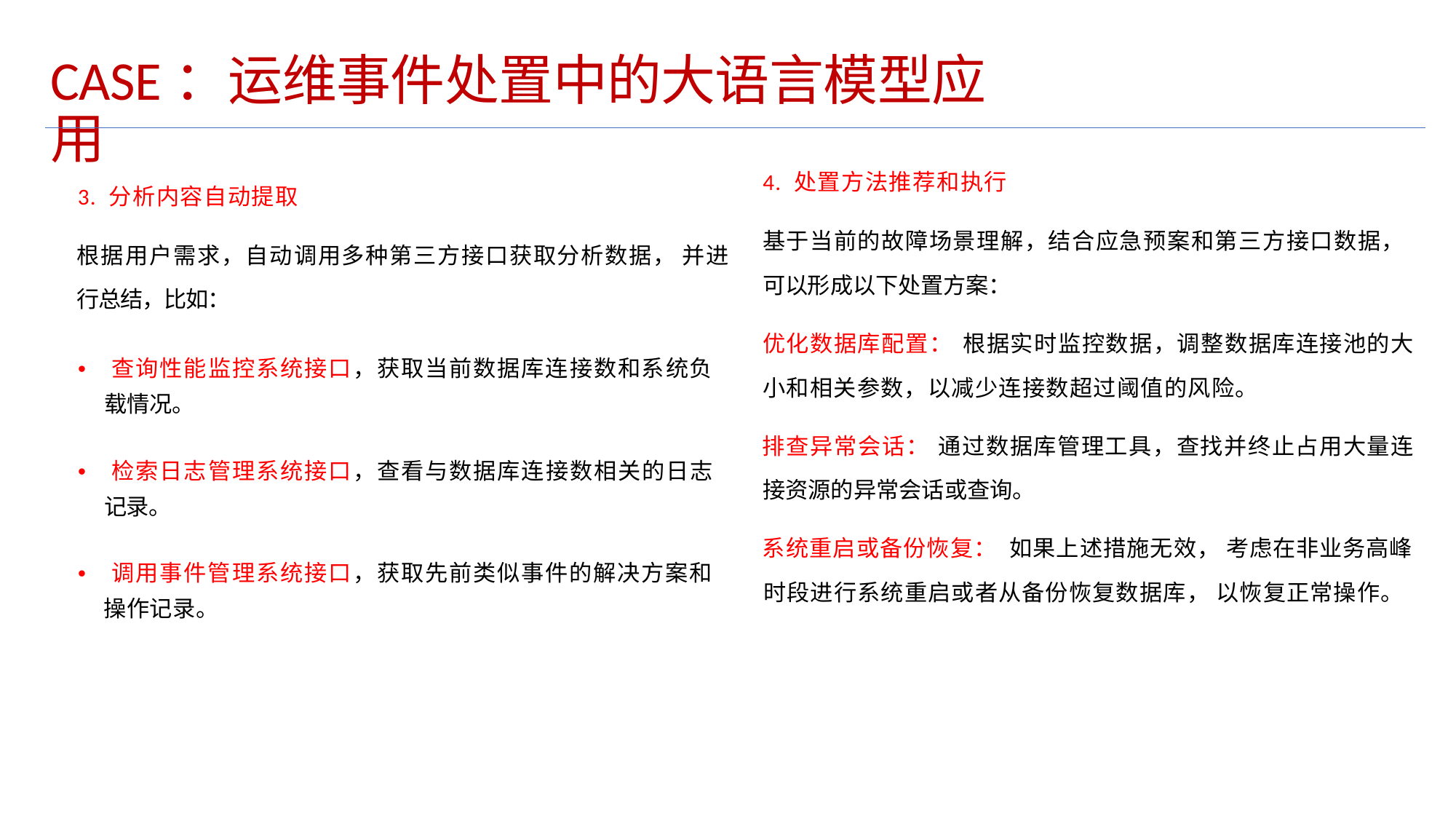

CASE：运维事件处置中的大语言模型应用

4. 处置方法推荐和执行

基于当前的故障场景理解，结合应急预案和第三方接口数据，
可以形成以下处置方案：

优化数据库配置： 根据实时监控数据，调整数据库连接池的大
小和相关参数，以减少连接数超过阈值的风险。

排查异常会话： 通过数据库管理工具，查找并终止占用大量连
接资源的异常会话或查询。

系统重启或备份恢复：  如果上述措施无效， 考虑在非业务高峰
时段进行系统重启或者从备份恢复数据库， 以恢复正常操作。

3. 分析内容自动提取

根据用户需求，自动调用多种第三方接口获取分析数据， 并进
行总结，比如：

•   查询性能监控系统接口，获取当前数据库连接数和系统负    载情况。

•   检索日志管理系统接口，查看与数据库连接数相关的日志    记录。

•   调用事件管理系统接口，获取先前类似事件的解决方案和    操作记录。